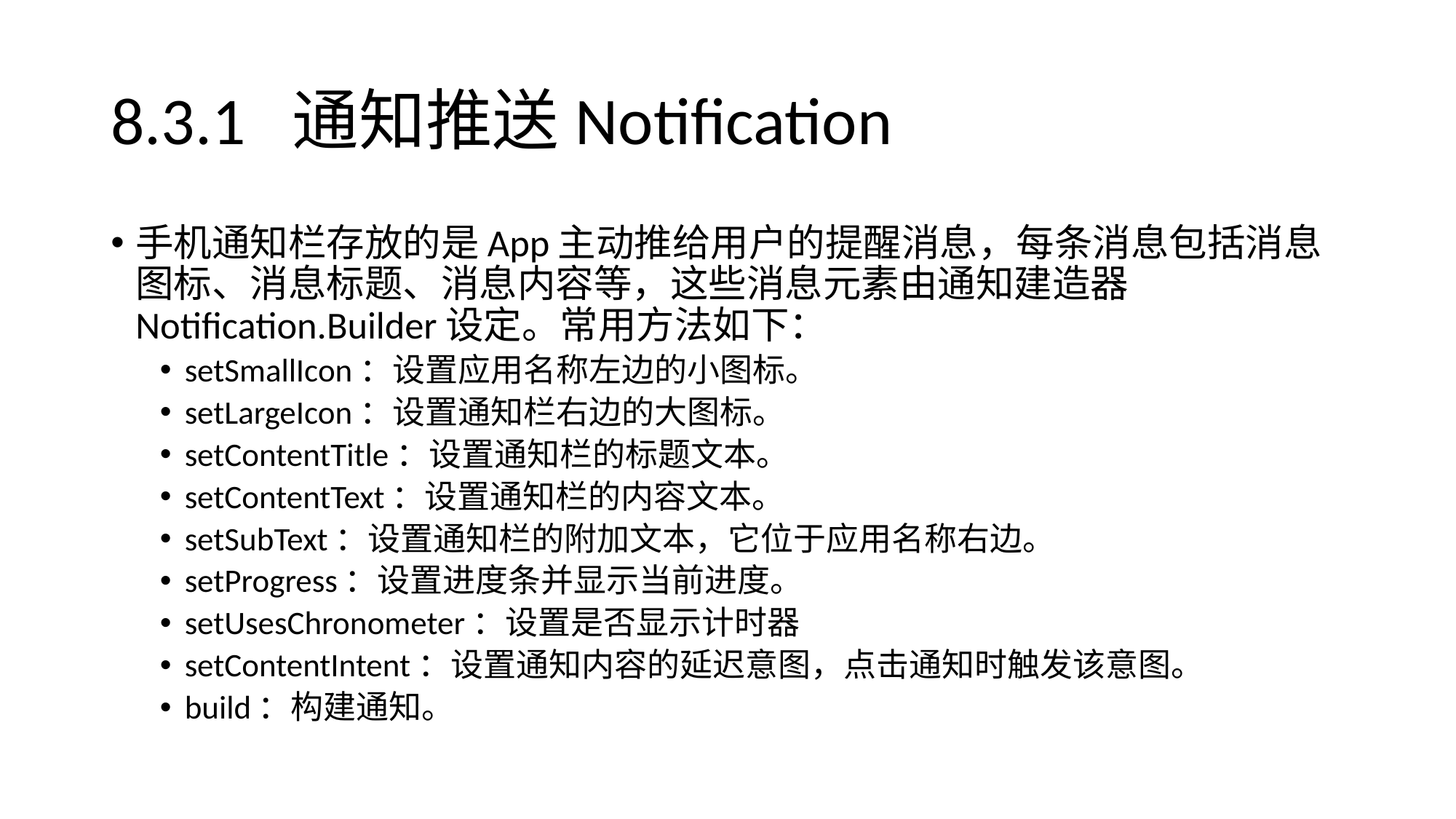

# 8.3.1  通知推送Notification
手机通知栏存放的是App主动推给用户的提醒消息，每条消息包括消息图标、消息标题、消息内容等，这些消息元素由通知建造器Notification.Builder设定。常用方法如下：
setSmallIcon：设置应用名称左边的小图标。
setLargeIcon：设置通知栏右边的大图标。
setContentTitle：设置通知栏的标题文本。
setContentText：设置通知栏的内容文本。
setSubText：设置通知栏的附加文本，它位于应用名称右边。
setProgress：设置进度条并显示当前进度。
setUsesChronometer：设置是否显示计时器
setContentIntent：设置通知内容的延迟意图，点击通知时触发该意图。
build：构建通知。